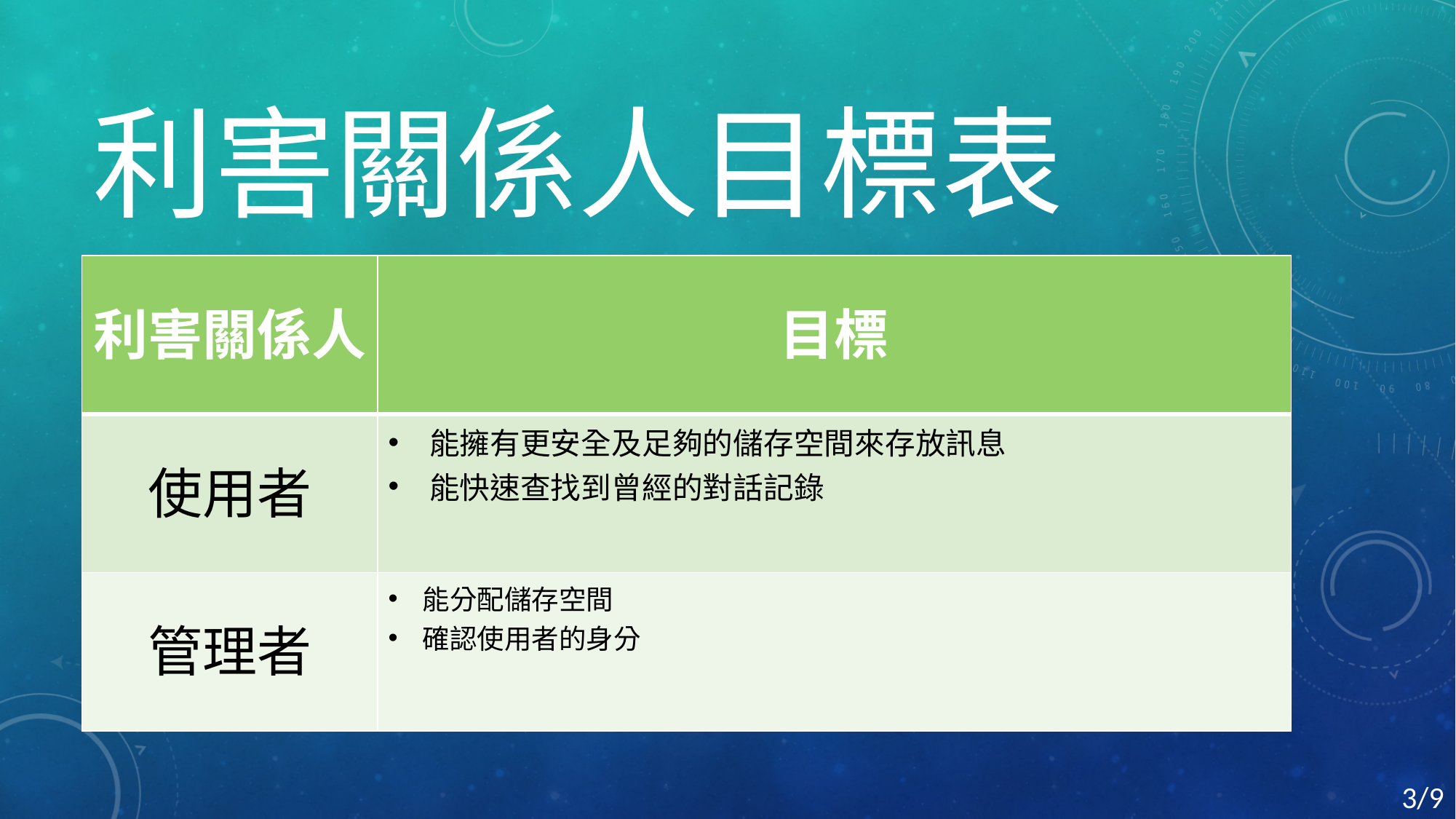

# 利害關係人目標表
| 利害關係人 | 目標 |
| --- | --- |
| 使用者 | 能擁有更安全及足夠的儲存空間來存放訊息 能快速查找到曾經的對話記錄 |
| 管理者 | 能分配儲存空間 確認使用者的身分 |
4
3/9